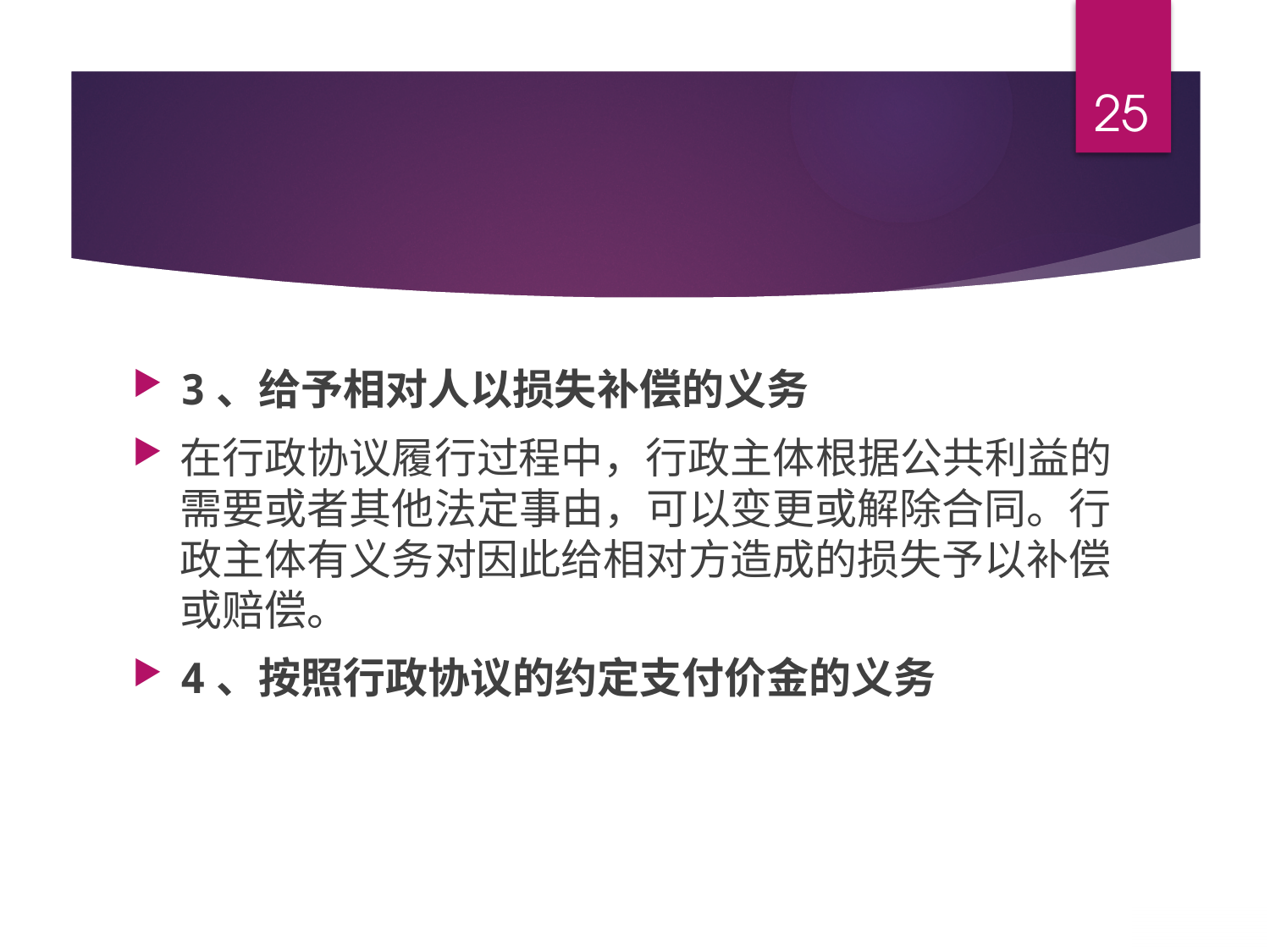

25
#
3、给予相对人以损失补偿的义务
在行政协议履行过程中，行政主体根据公共利益的需要或者其他法定事由，可以变更或解除合同。行政主体有义务对因此给相对方造成的损失予以补偿或赔偿。
4、按照行政协议的约定支付价金的义务